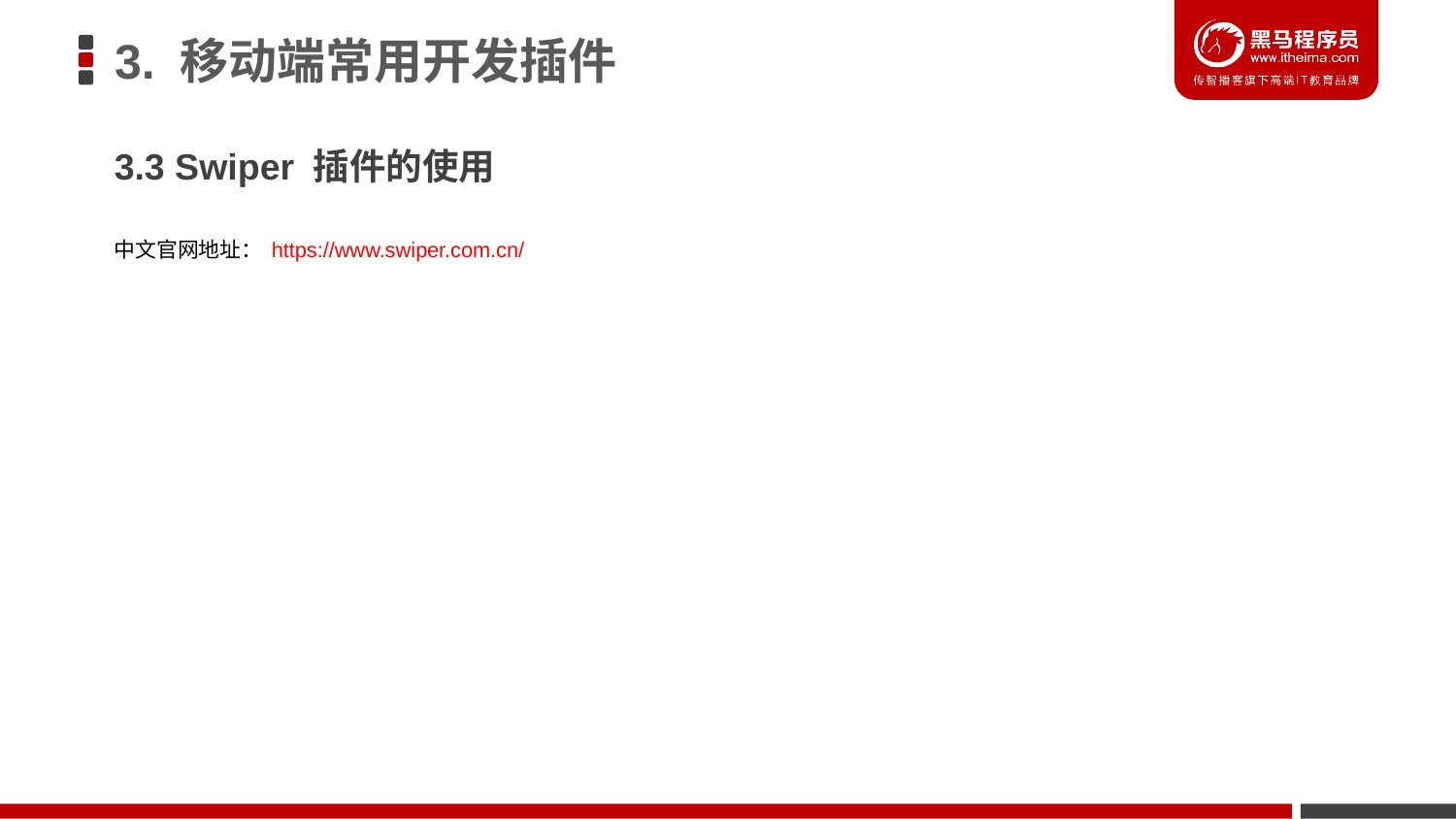

# 3. 移动端常用开发插件
3.3 Swiper 插件的使用
中文官网地址： https://www.swiper.com.cn/